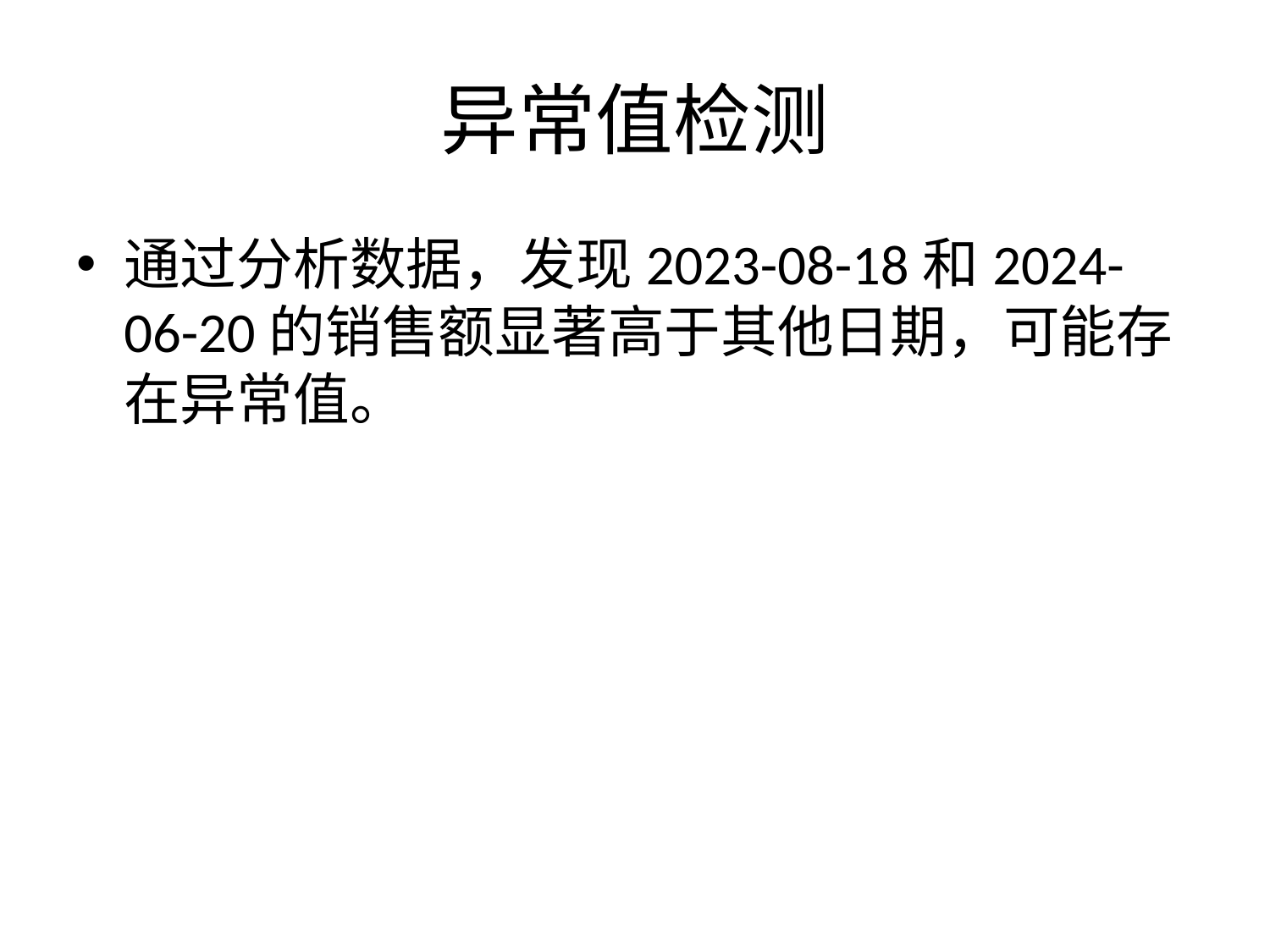

# 异常值检测
通过分析数据，发现2023-08-18和2024-06-20的销售额显著高于其他日期，可能存在异常值。